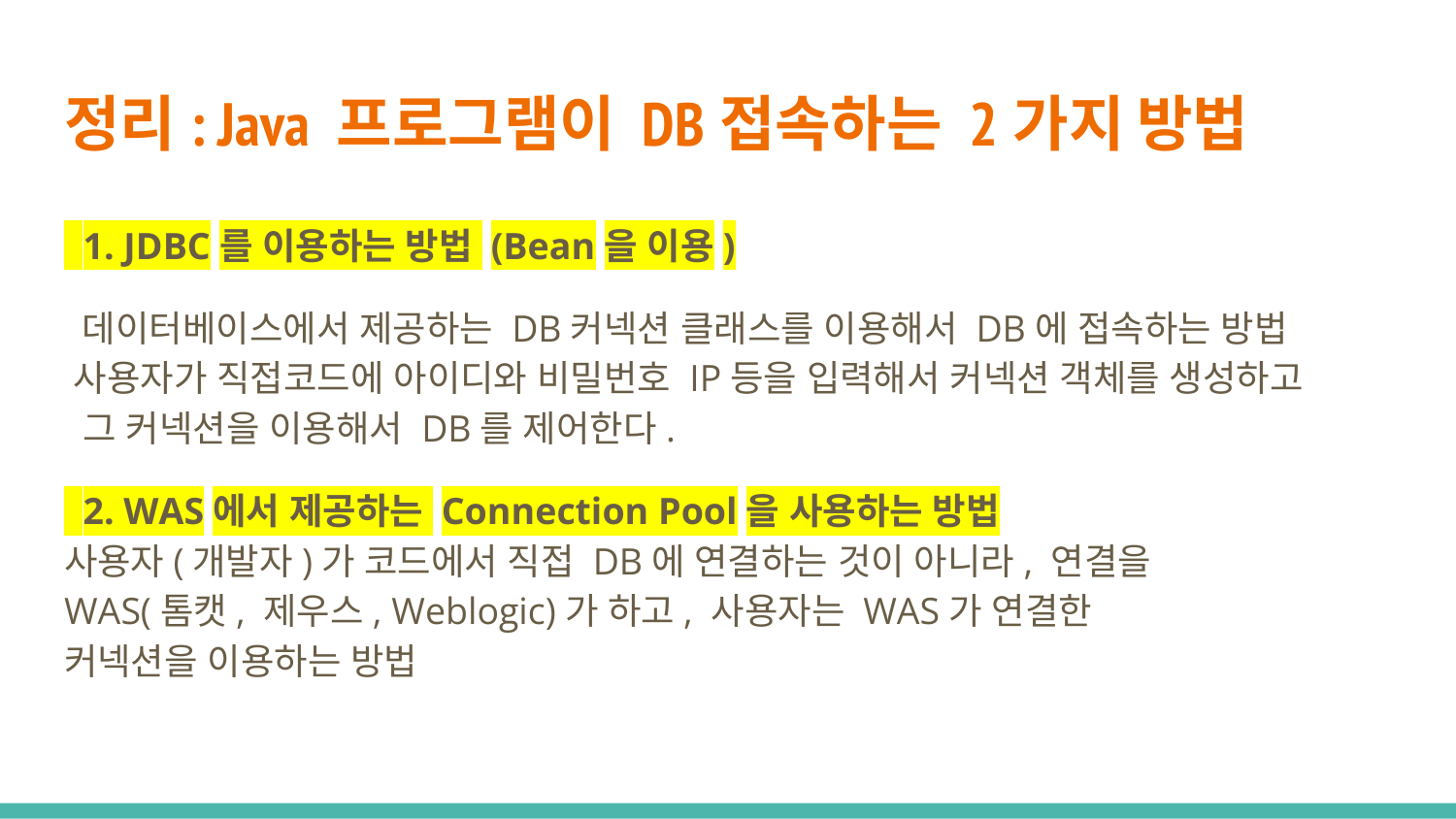

# 정리: Java 프로그램이 DB접속하는 2가지 방법
  1. JDBC를 이용하는 방법 (Bean을 이용)
 데이터베이스에서 제공하는 DB커넥션 클래스를 이용해서 DB에 접속하는 방법
 사용자가 직접코드에 아이디와 비밀번호 IP등을 입력해서 커넥션 객체를 생성하고
  그 커넥션을 이용해서 DB를 제어한다.
  2. WAS에서 제공하는 Connection Pool을 사용하는 방법
사용자(개발자)가 코드에서 직접 DB에 연결하는 것이 아니라, 연결을
WAS(톰캣, 제우스, Weblogic)가 하고, 사용자는 WAS가 연결한
커넥션을 이용하는 방법